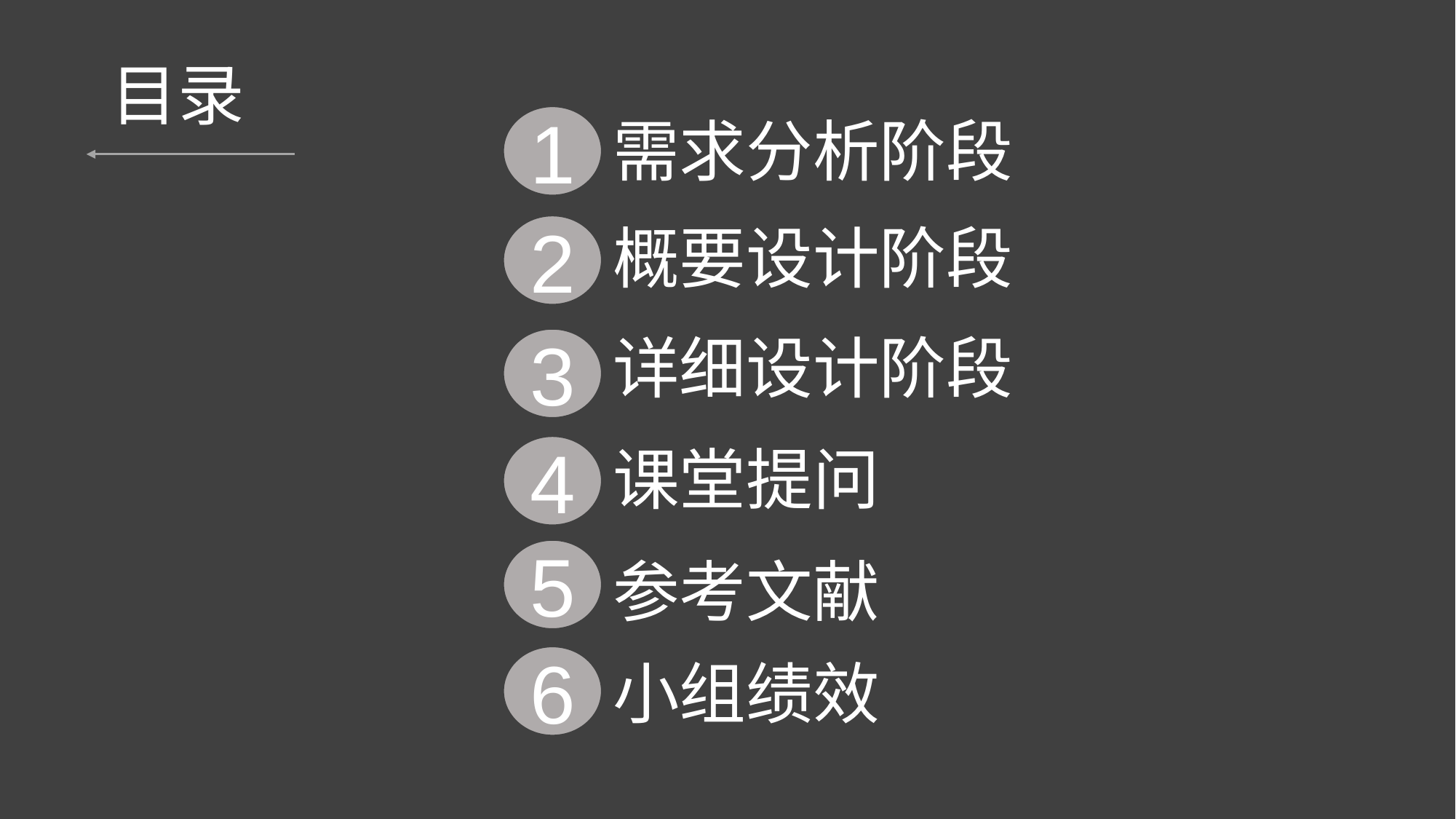

# 目录
1
需求分析阶段
2
概要设计阶段
3
详细设计阶段
4
课堂提问
5
参考文献
6
小组绩效